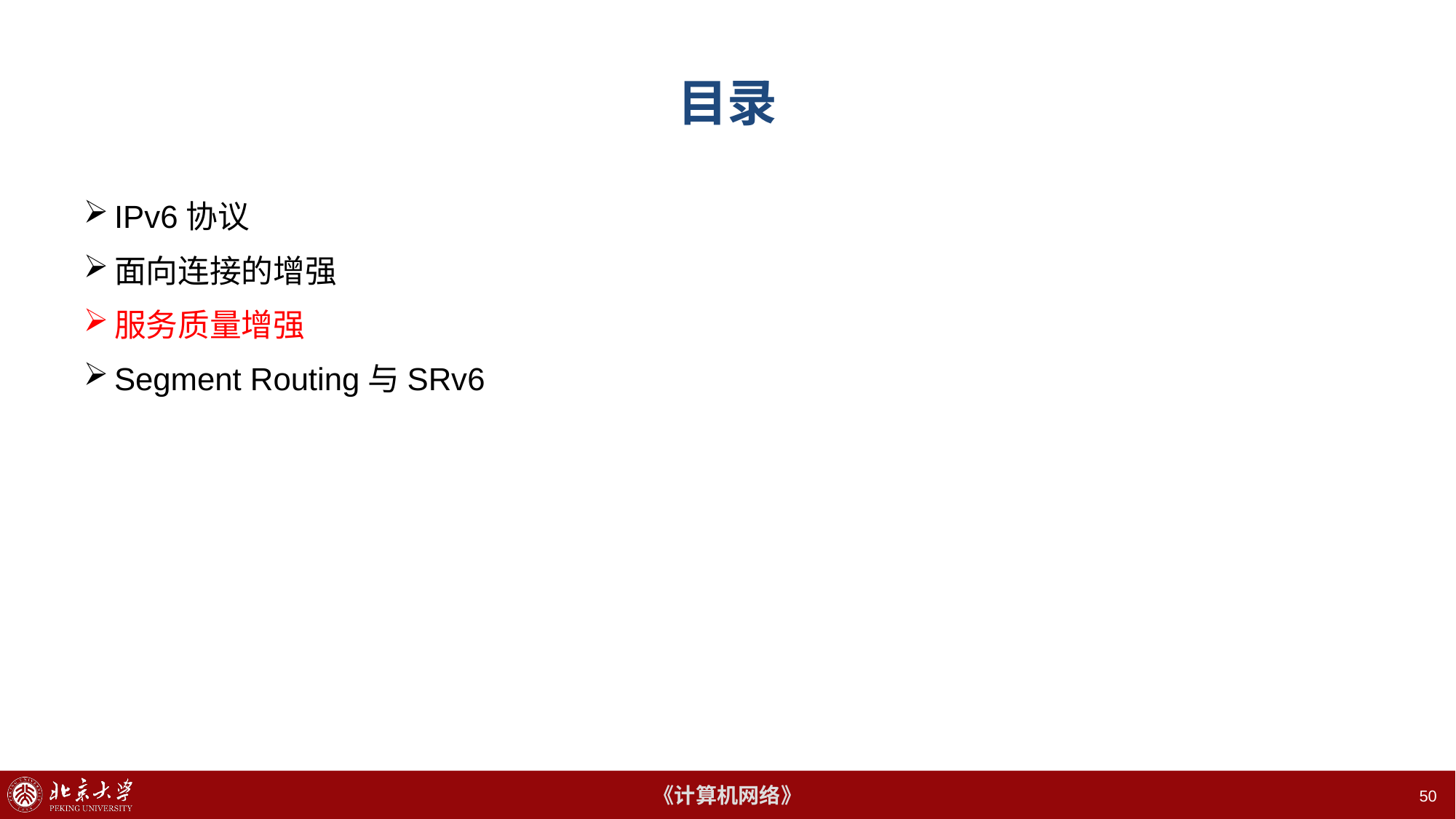

# 目录
IPv6协议
面向连接的增强
服务质量增强
Segment Routing与SRv6
50